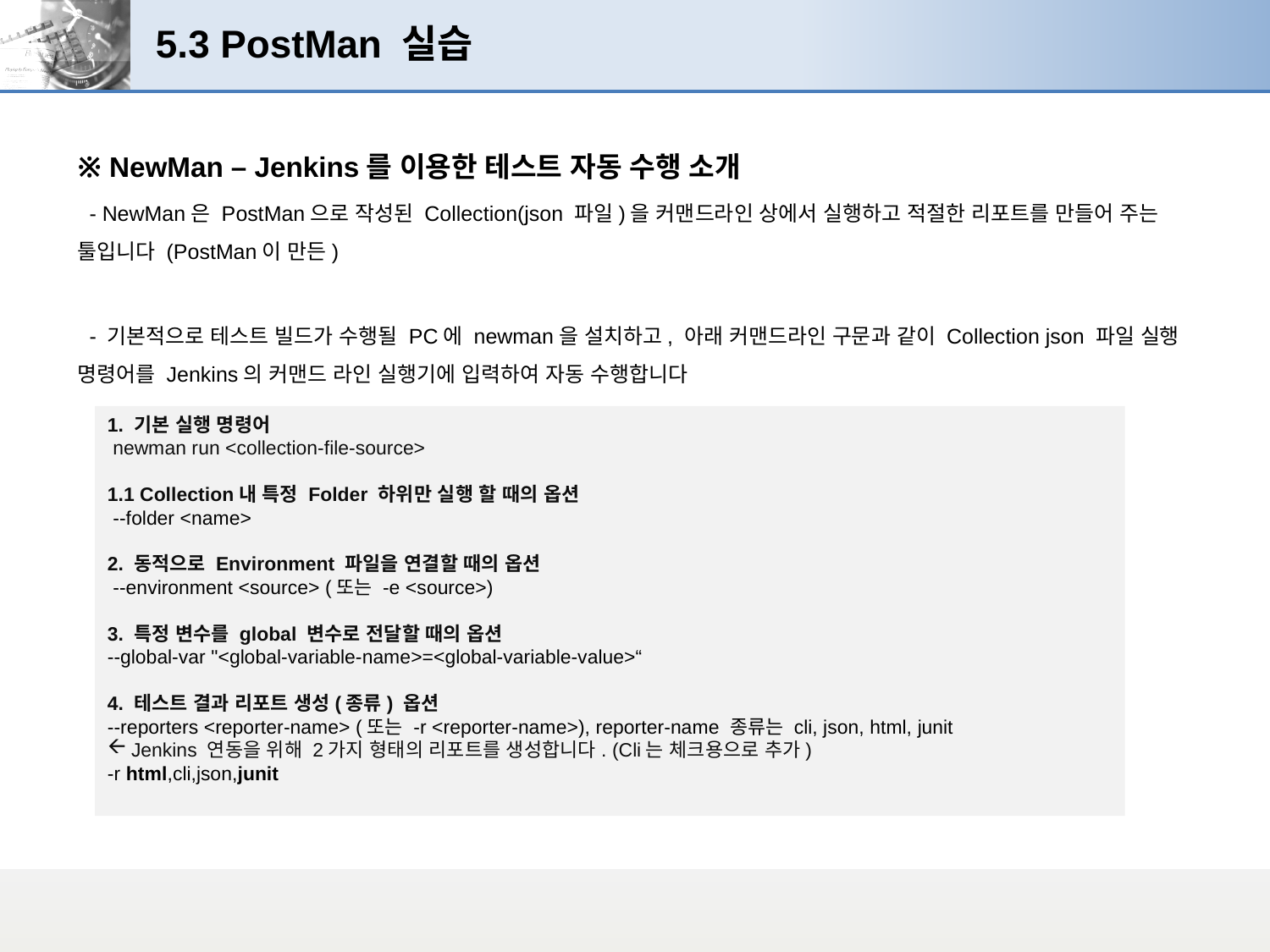

# 5.3 PostMan 실습
※ NewMan – Jenkins를 이용한 테스트 자동 수행 소개
  - NewMan은 PostMan으로 작성된 Collection(json 파일)을 커맨드라인 상에서 실행하고 적절한 리포트를 만들어 주는 툴입니다 (PostMan이 만든)

  - 기본적으로 테스트 빌드가 수행될 PC에 newman을 설치하고, 아래 커맨드라인 구문과 같이 Collection json 파일 실행 명령어를 Jenkins의 커맨드 라인 실행기에 입력하여 자동 수행합니다
1. 기본 실행 명령어
 newman run <collection-file-source>

1.1 Collection내 특정 Folder 하위만 실행 할 때의 옵션
 --folder <name>

2. 동적으로 Environment 파일을 연결할 때의 옵션
 --environment <source> (또는 -e <source>)

3. 특정 변수를 global 변수로 전달할 때의 옵션
--global-var "<global-variable-name>=<global-variable-value>“

4. 테스트 결과 리포트 생성(종류) 옵션
--reporters <reporter-name> (또는 -r <reporter-name>), reporter-name 종류는 cli, json, html, junit
Jenkins 연동을 위해 2가지 형태의 리포트를 생성합니다. (Cli는 체크용으로 추가)
-r html,cli,json,junit